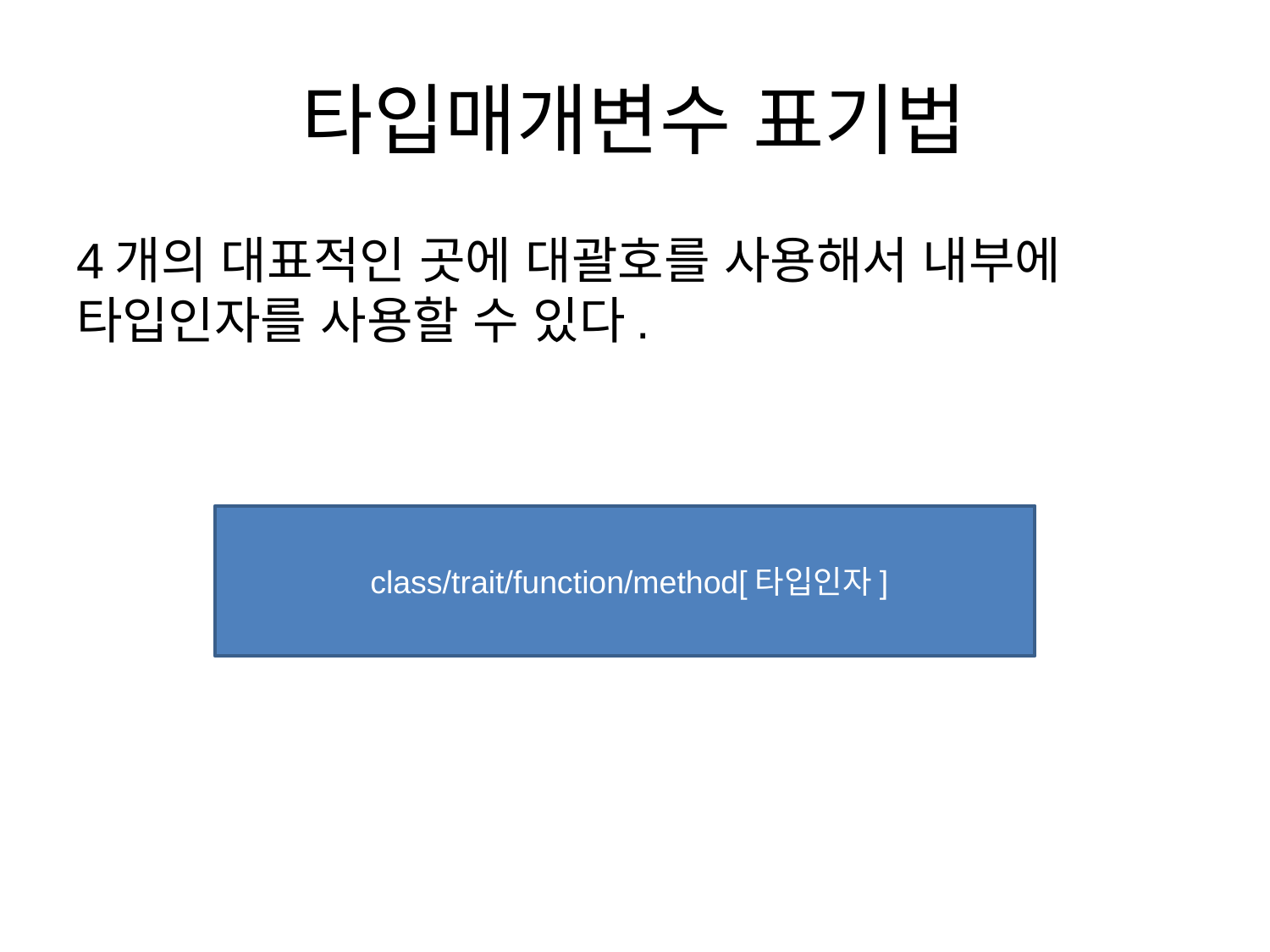

# 타입매개변수 표기법
4개의 대표적인 곳에 대괄호를 사용해서 내부에 타입인자를 사용할 수 있다.
 class/trait/function/method[타입인자]